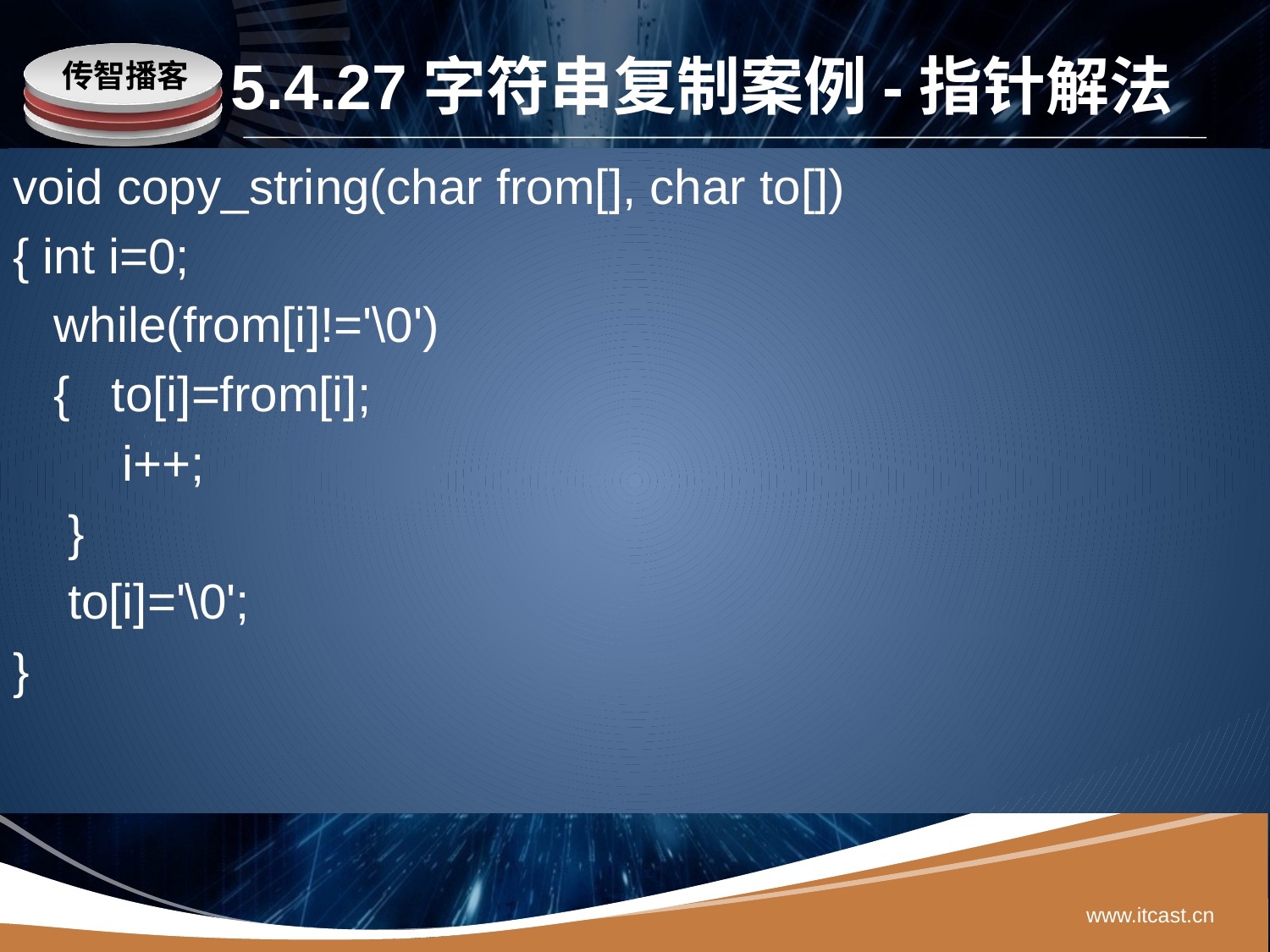

# 5.4.27字符串复制案例-指针解法
void copy_string(char from[], char to[])
{ int i=0;
   while(from[i]!='\0')
   {   to[i]=from[i];
        i++;
    }
    to[i]='\0';
}

www.itcast.cn